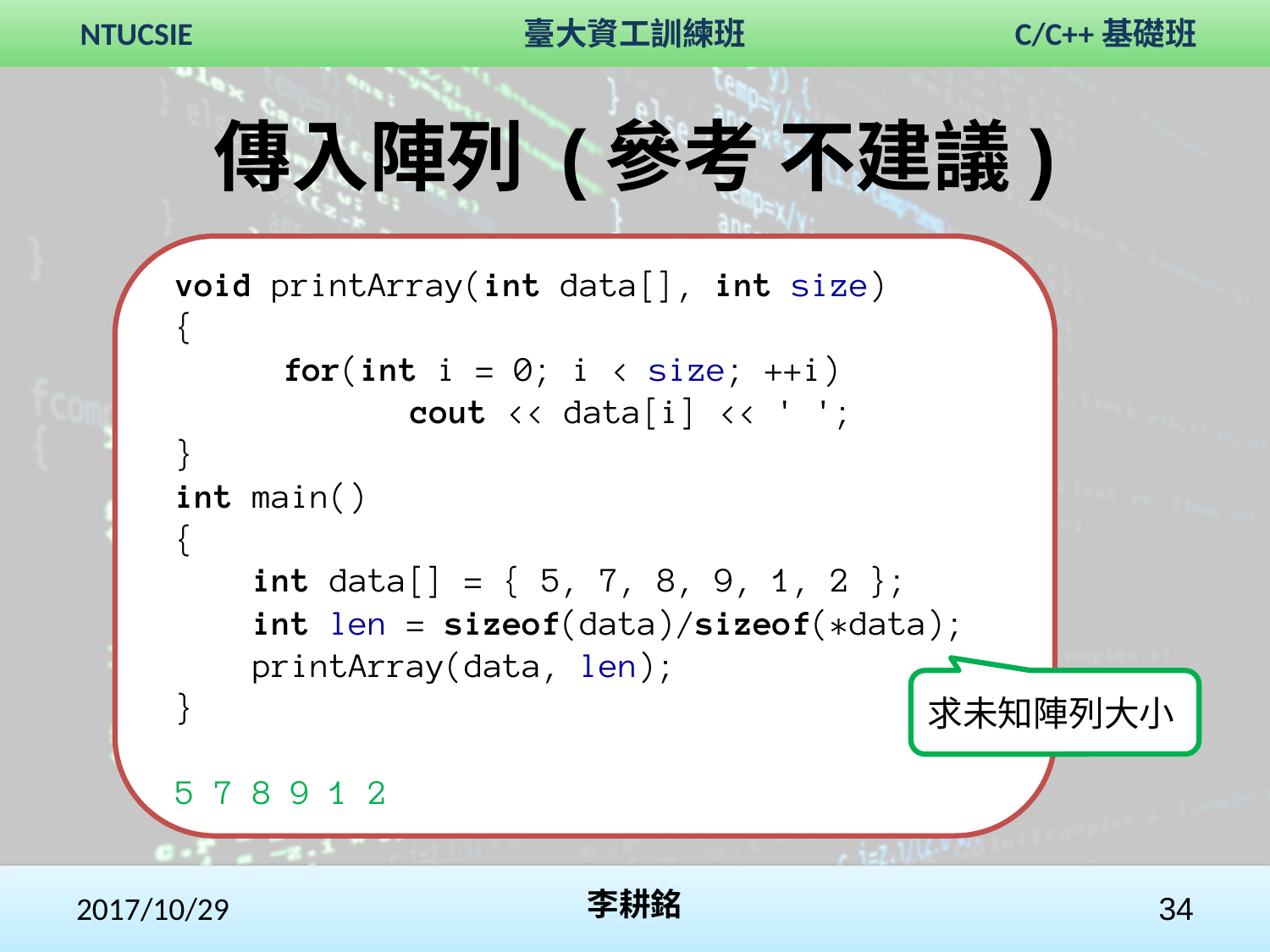

# 傳入陣列 (參考 不建議)

 void printArray(int data[], int size)
 {
	for(int i = 0; i < size; ++i)
        	cout << data[i] << ' ';
 }
 int main()
 {
     int data[] = { 5, 7, 8, 9, 1, 2 };
     int len = sizeof(data)/sizeof(*data);
     printArray(data, len);
 }

 5 7 8 9 1 2
求未知陣列大小
2017/10/29
李耕銘
34